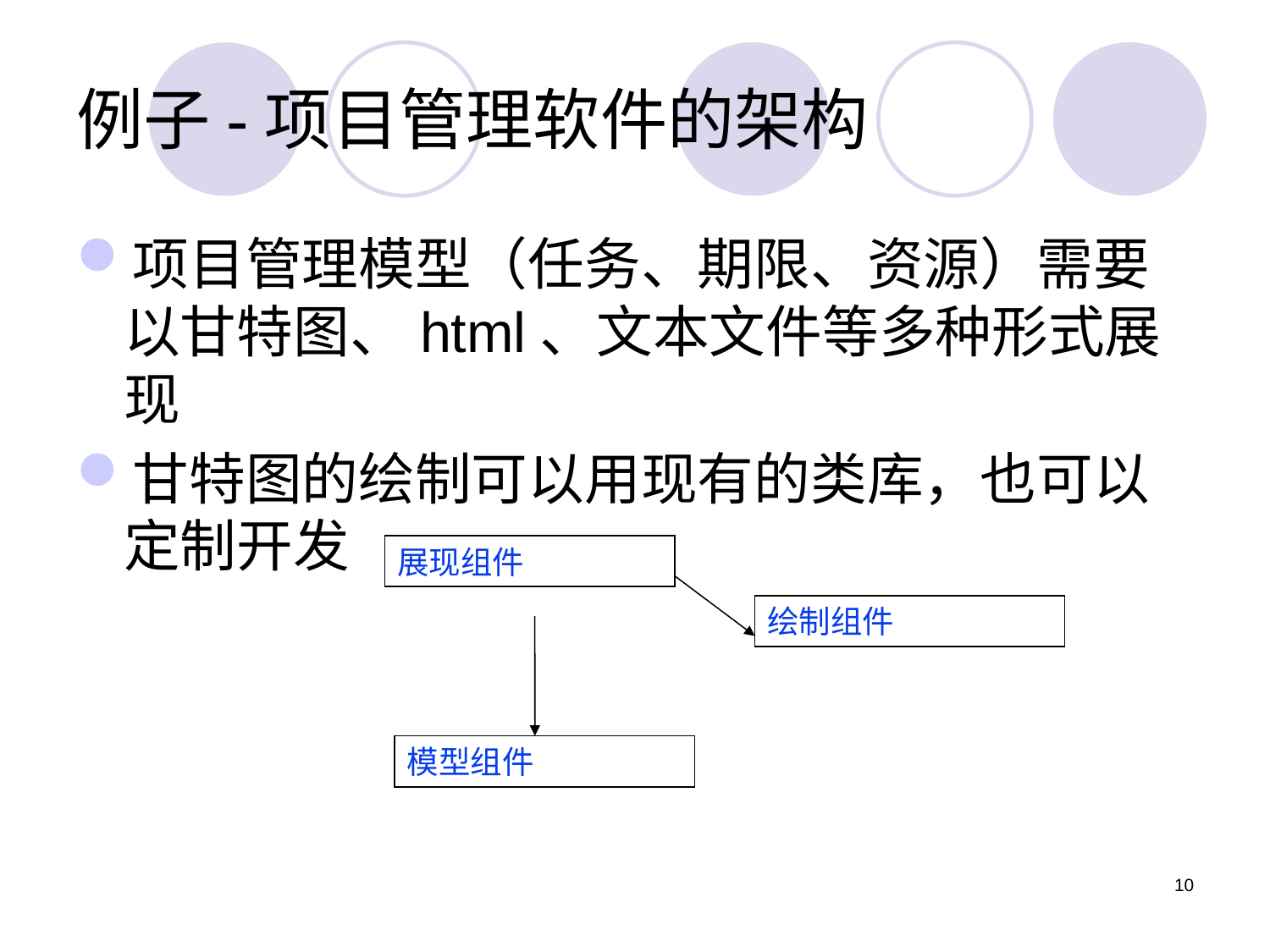

# 例子-项目管理软件的架构
项目管理模型（任务、期限、资源）需要以甘特图、html、文本文件等多种形式展现
甘特图的绘制可以用现有的类库，也可以定制开发
展现组件

绘制组件

模型组件
10